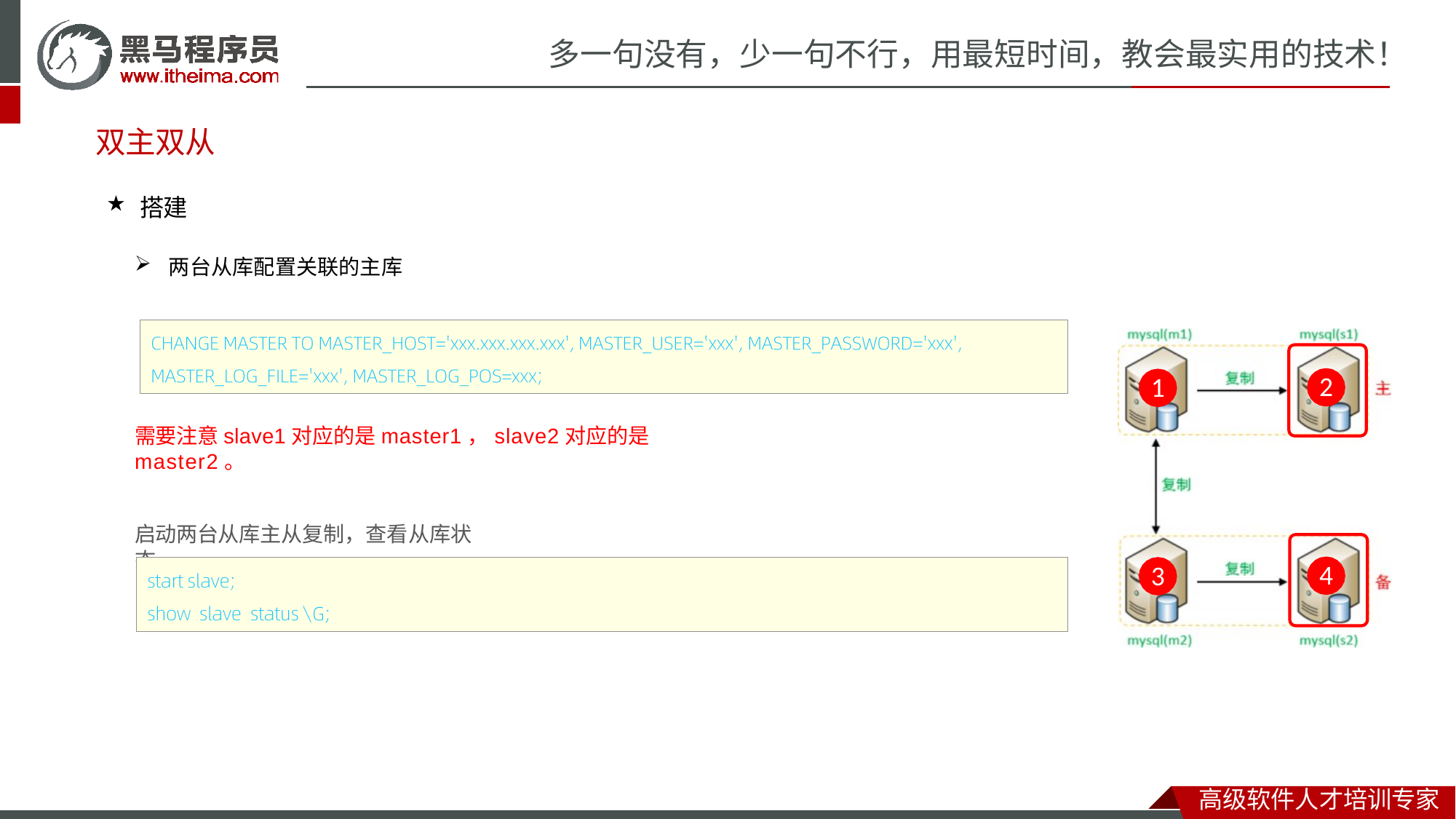

# 多一句没有，少一句不行，用最短时间，教会最实用的技术！

双主双从
搭建

两台从库配置关联的主库

2

1

需要注意slave1对应的是master1，slave2对应的是master2。
启动两台从库主从复制，查看从库状态

4

3

高级软件人才培训专家